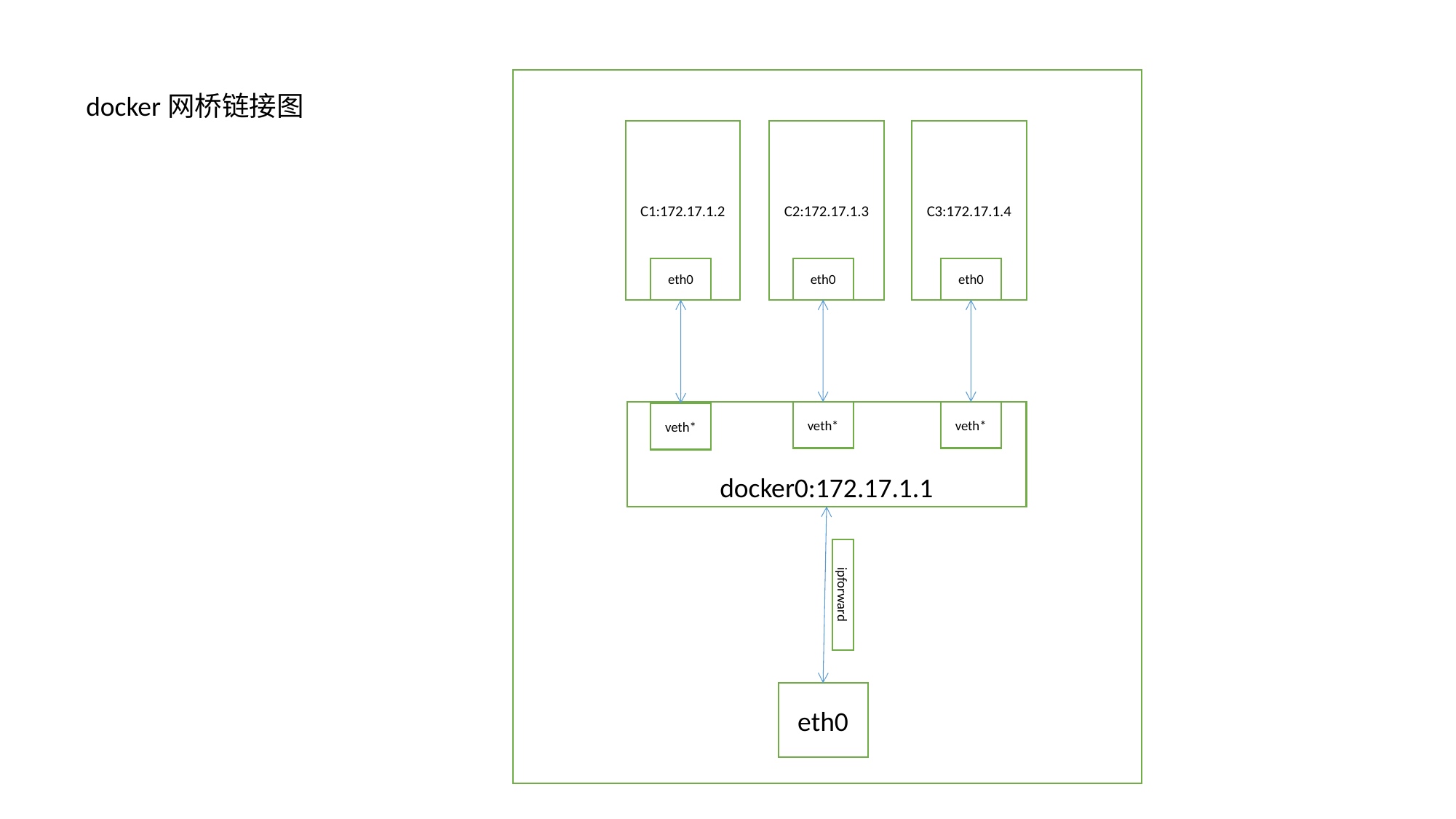

docker网桥链接图
C1:172.17.1.2
C2:172.17.1.3
C3:172.17.1.4
eth0
eth0
eth0

docker0:172.17.1.1
veth*
veth*
veth*
ipforward
eth0